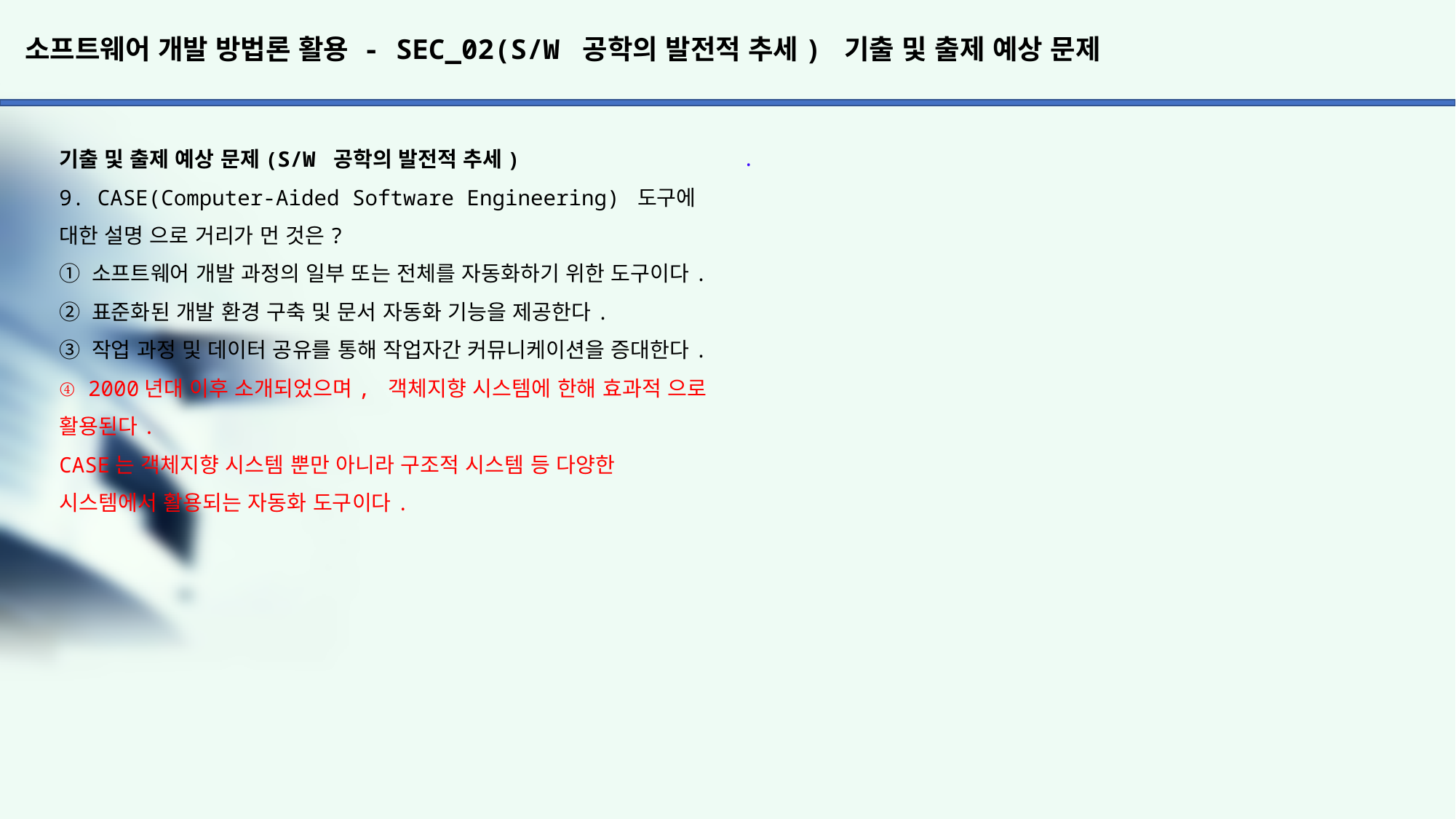

# 소프트웨어 개발 방법론 활용 - SEC_02(S/W 공학의 발전적 추세) 기출 및 출제 예상 문제
.
기출 및 출제 예상 문제(S/W 공학의 발전적 추세)
9. CASE(Computer-Aided Software Engineering) 도구에 대한 설명 으로 거리가 먼 것은?
① 소프트웨어 개발 과정의 일부 또는 전체를 자동화하기 위한 도구이다.
② 표준화된 개발 환경 구축 및 문서 자동화 기능을 제공한다.
③ 작업 과정 및 데이터 공유를 통해 작업자간 커뮤니케이션을 증대한다.
④ 2000년대 이후 소개되었으며, 객체지향 시스템에 한해 효과적 으로 활용된다.
CASE는 객체지향 시스템 뿐만 아니라 구조적 시스템 등 다양한 시스템에서 활용되는 자동화 도구이다.